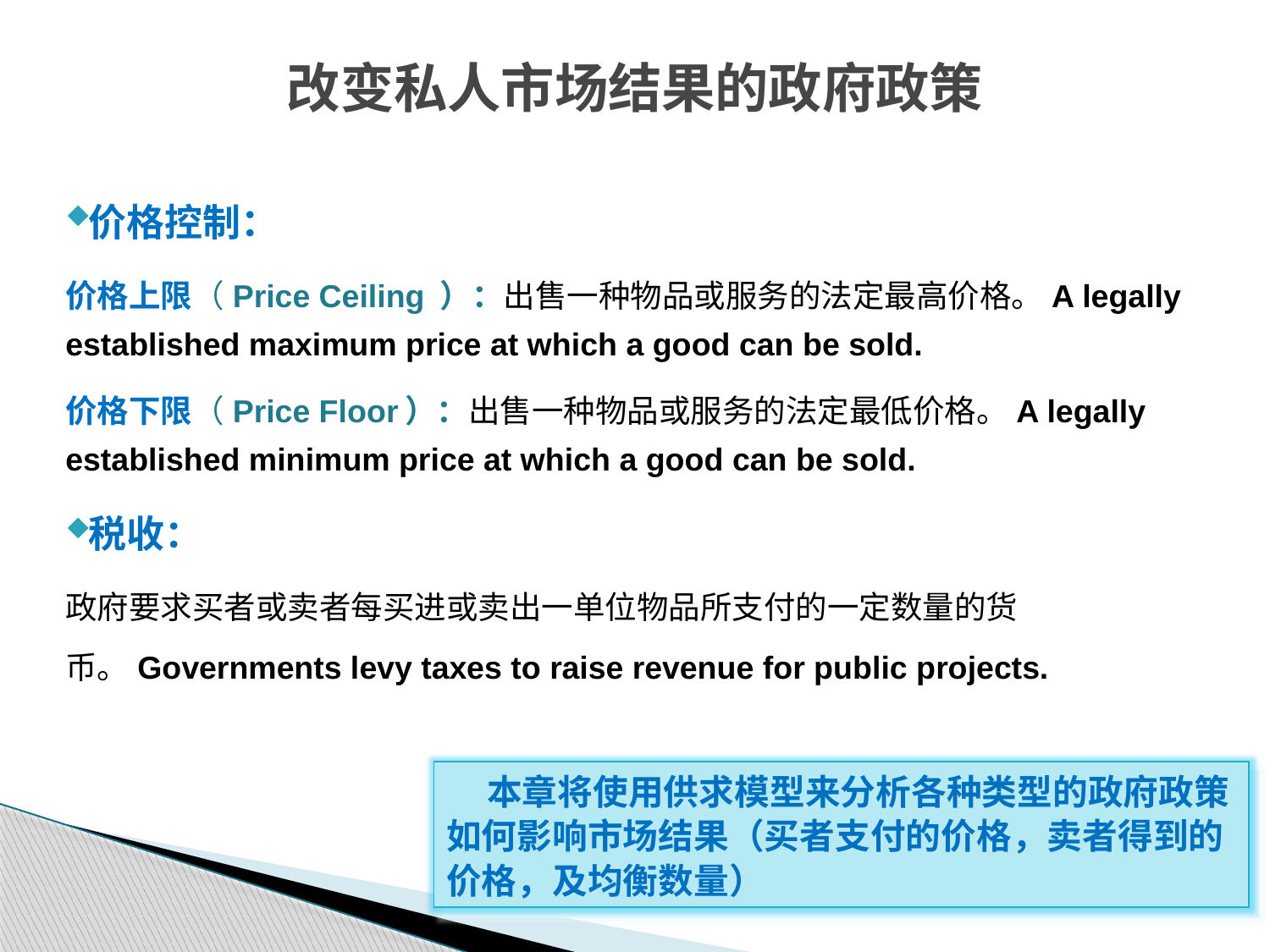

改变私人市场结果的政府政策
价格控制：
价格上限（Price Ceiling ）：出售一种物品或服务的法定最高价格。A legally established maximum price at which a good can be sold.
价格下限（Price Floor）：出售一种物品或服务的法定最低价格。A legally established minimum price at which a good can be sold.
税收：
政府要求买者或卖者每买进或卖出一单位物品所支付的一定数量的货币。Governments levy taxes to raise revenue for public projects.
    本章将使用供求模型来分析各种类型的政府政策如何影响市场结果（买者支付的价格，卖者得到的价格，及均衡数量）